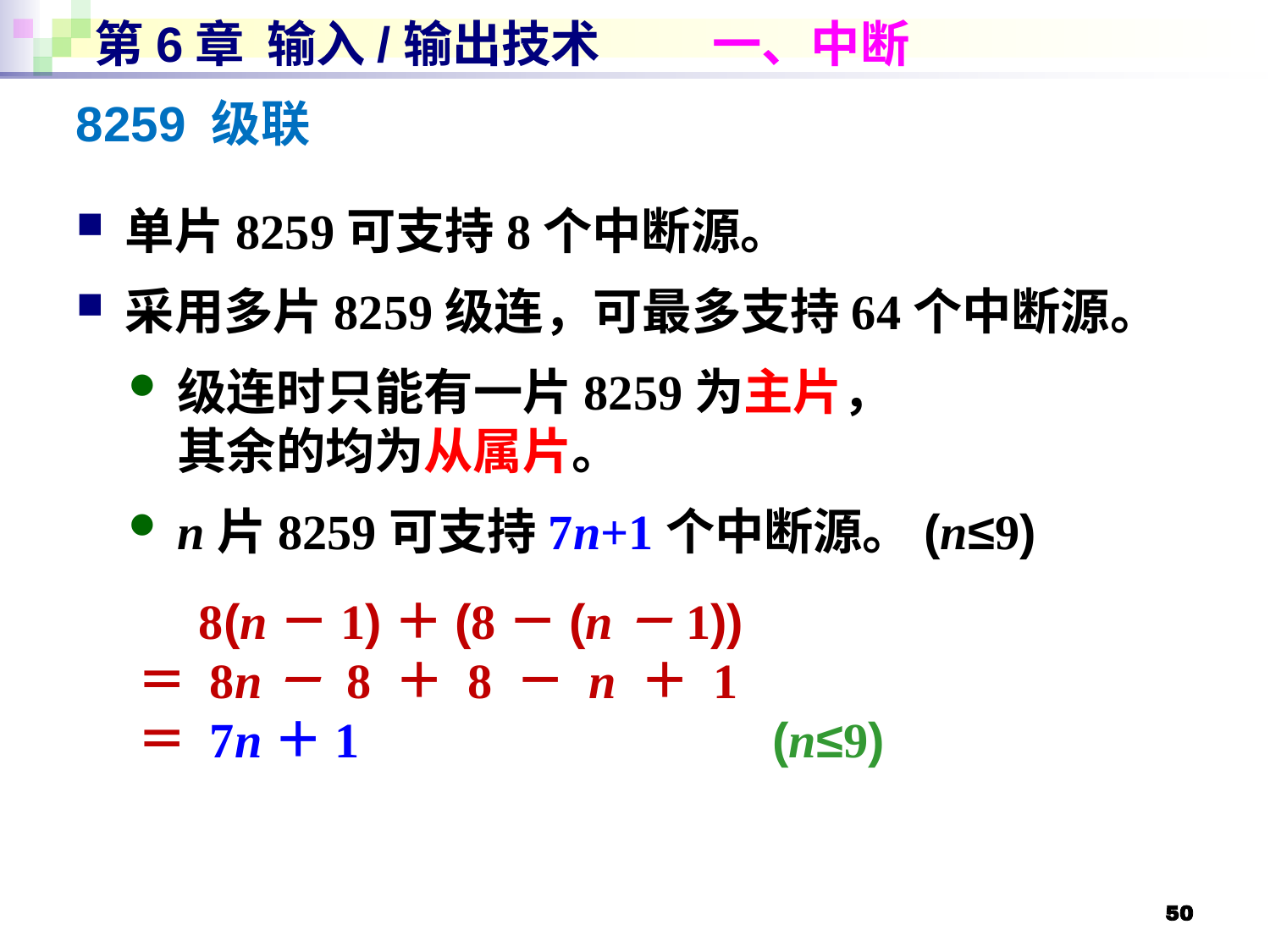

# 第6章  输入/输出技术          一、中断
8259 级联
单片8259可支持8个中断源。
采用多片8259级连，可最多支持64个中断源。
级连时只能有一片8259为主片，
其余的均为从属片。
n片8259可支持7n+1个中断源。(n≤9)

     8(n－1)＋(8－(n－1))
＝ 8n－ 8 ＋ 8 － n ＋ 1
＝ 7n＋1				(n≤9)
50